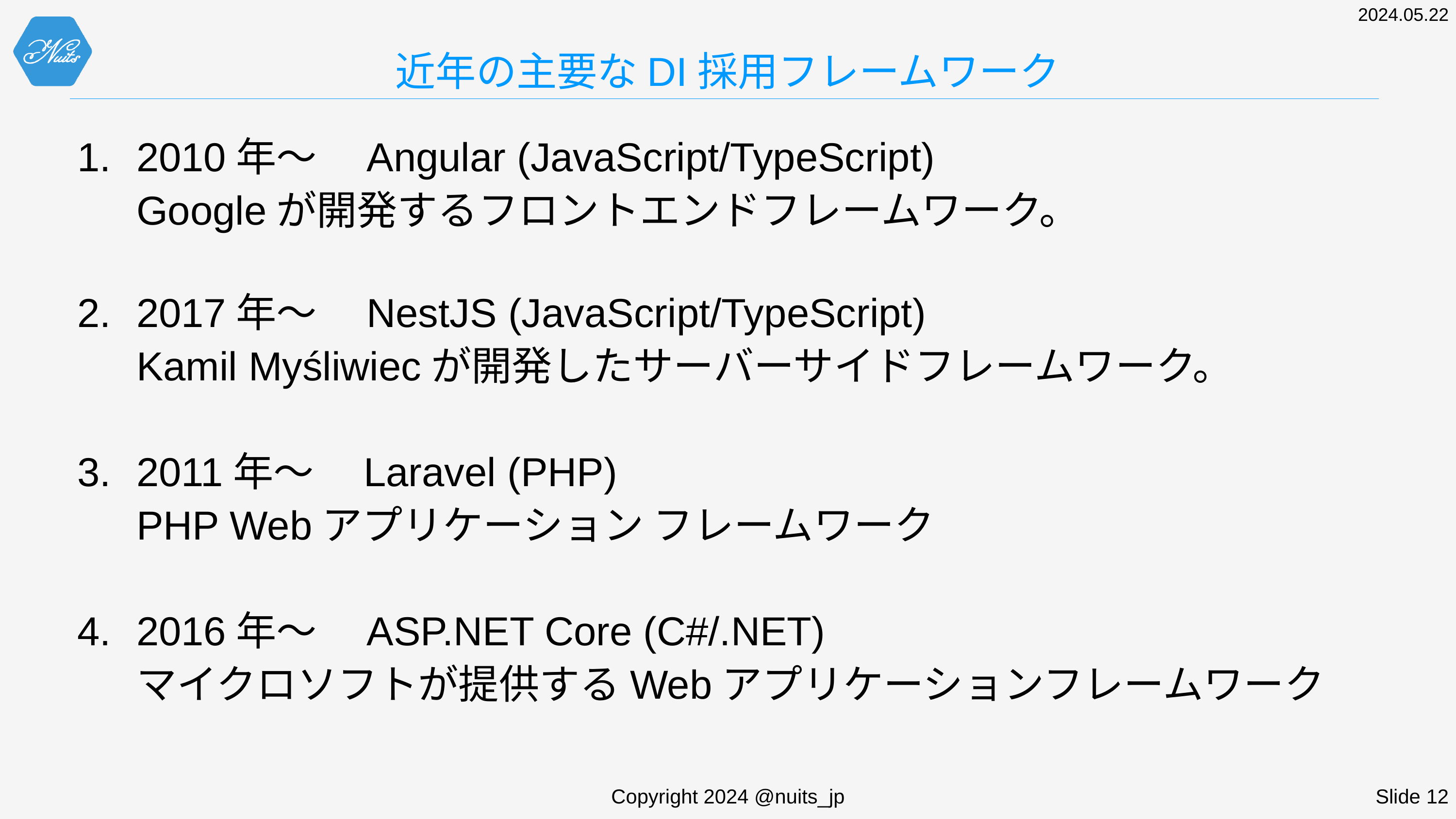

# 近年の主要なDI採用フレームワーク
2010年～　Angular (JavaScript/TypeScript)　
Googleが開発するフロントエンドフレームワーク。
2017年～　NestJS (JavaScript/TypeScript)
Kamil Myśliwiecが開発したサーバーサイドフレームワーク。
2011年～　Laravel (PHP)
PHP Webアプリケーション フレームワーク
2016年～　ASP.NET Core (C#/.NET)
マイクロソフトが提供するWebアプリケーションフレームワーク